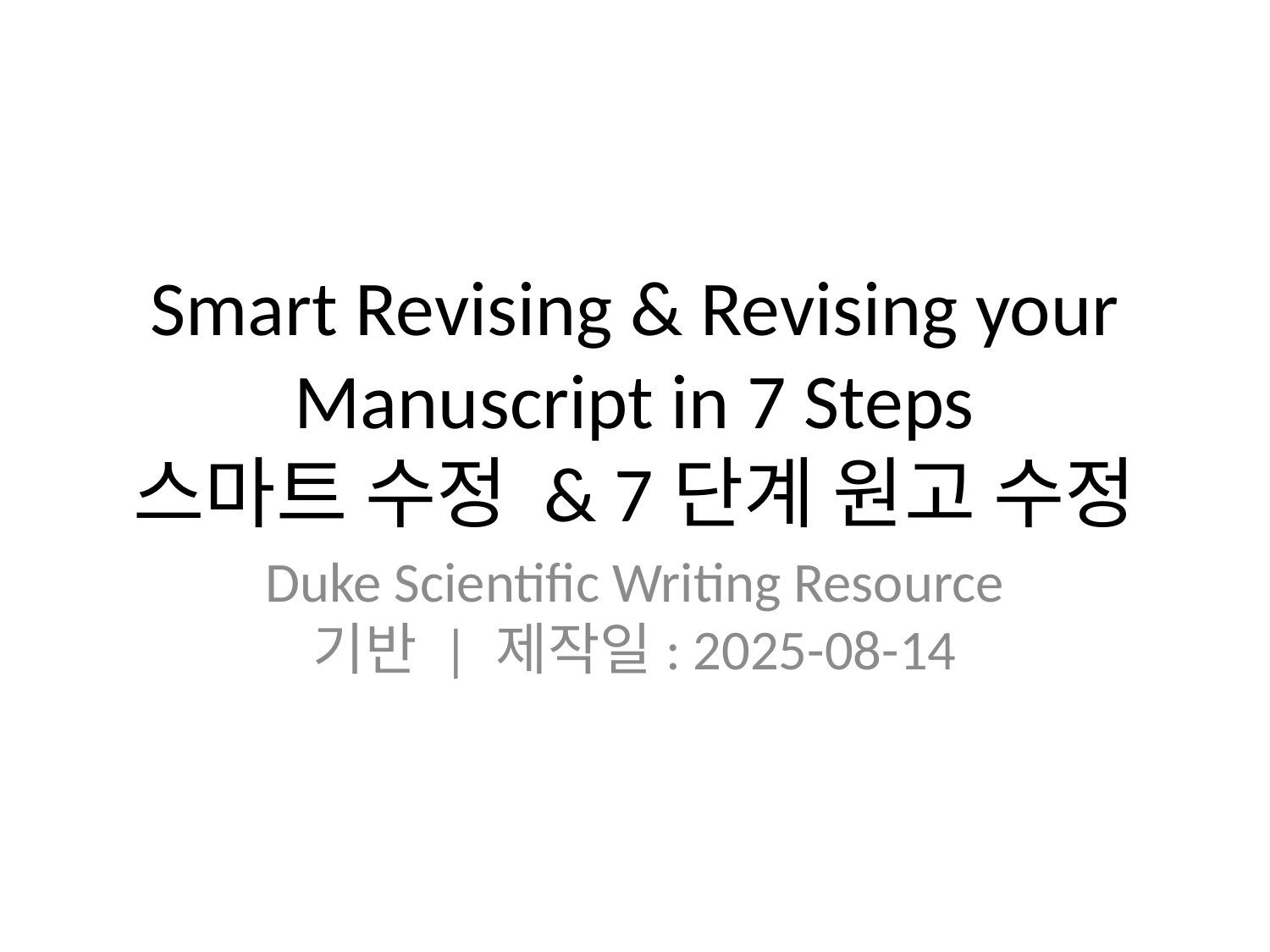

# Smart Revising & Revising your Manuscript in 7 Steps
스마트 수정 & 7단계 원고 수정
Duke Scientific Writing Resource 기반 | 제작일: 2025-08-14